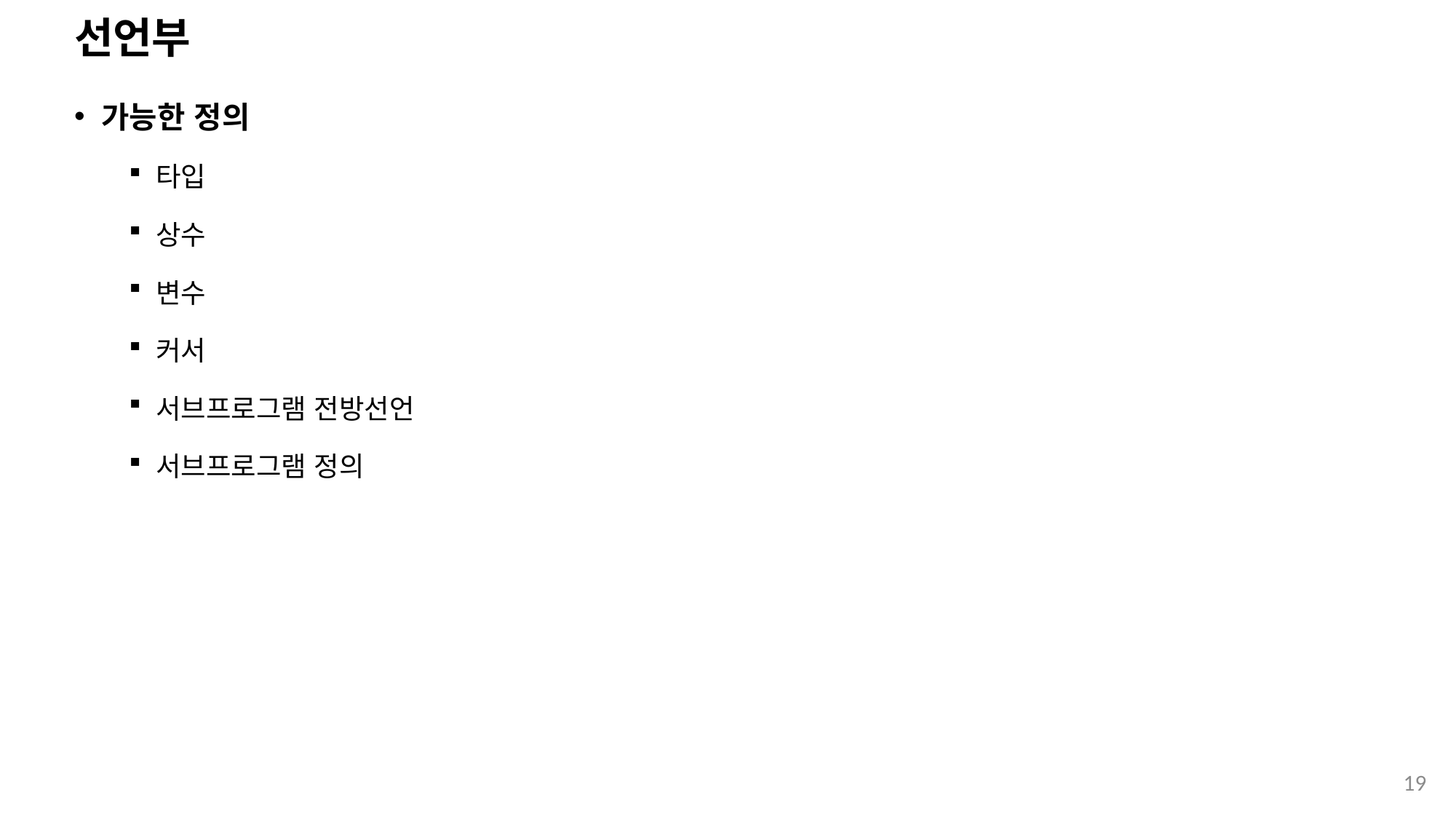

# 선언부
가능한 정의
타입
상수
변수
커서
서브프로그램 전방선언
서브프로그램 정의
19